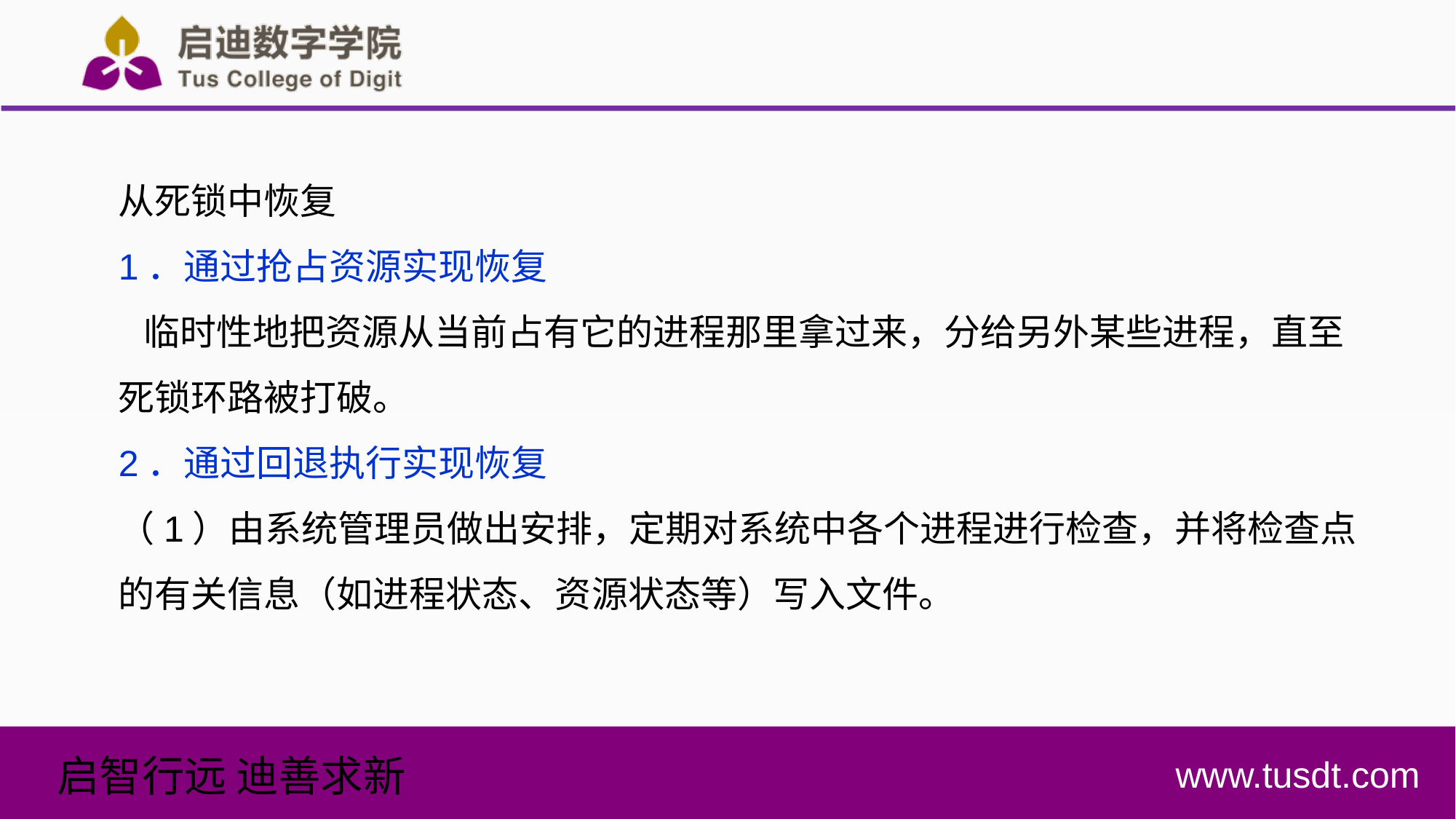

从死锁中恢复
1．通过抢占资源实现恢复
  临时性地把资源从当前占有它的进程那里拿过来，分给另外某些进程，直至死锁环路被打破。
2．通过回退执行实现恢复
（1）由系统管理员做出安排，定期对系统中各个进程进行检查，并将检查点的有关信息（如进程状态、资源状态等）写入文件。